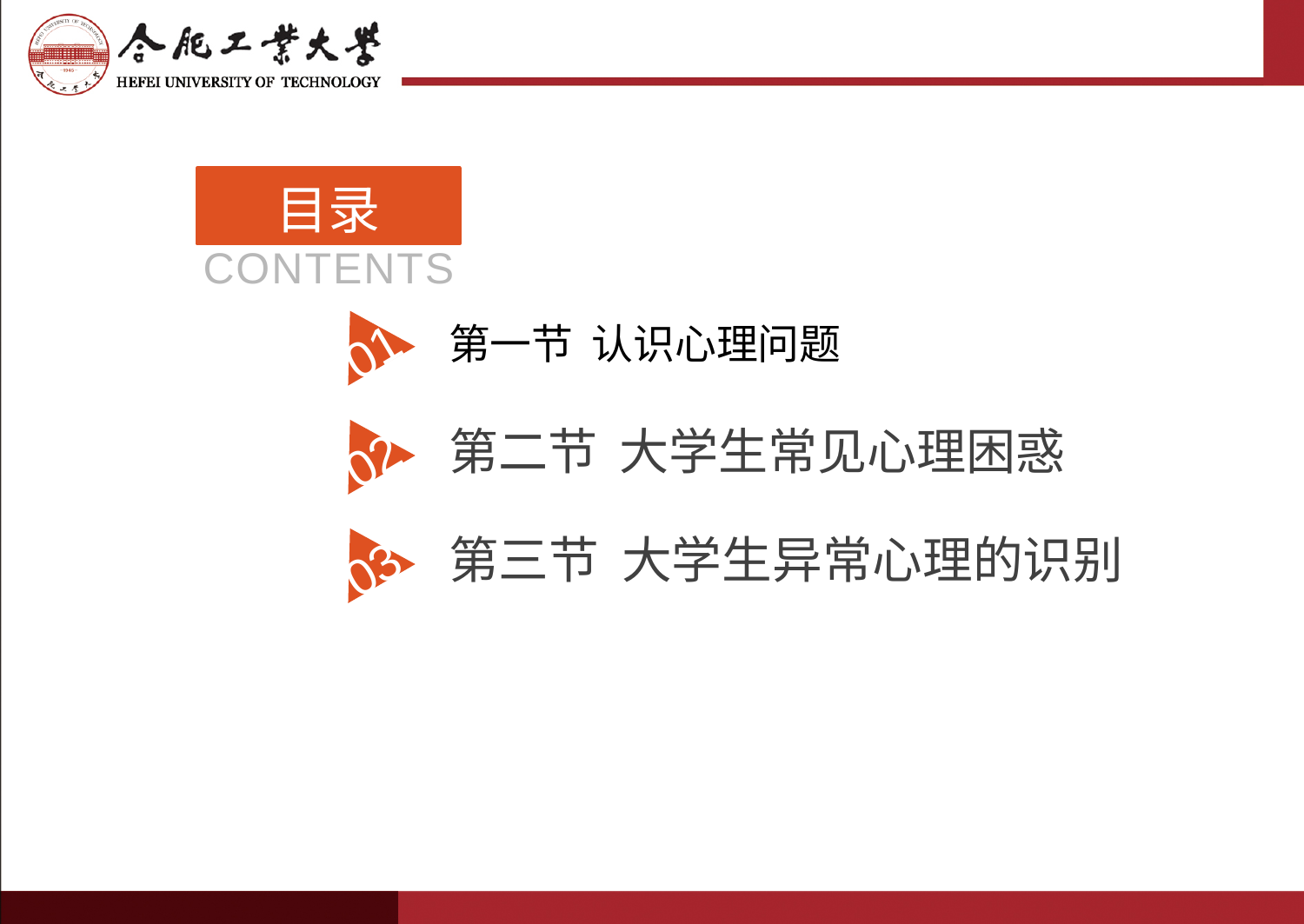

目录
CONTENTS
01
第一节  认识心理问题
02
第二节  大学生常见心理困惑
03
第三节  大学生异常心理的识别